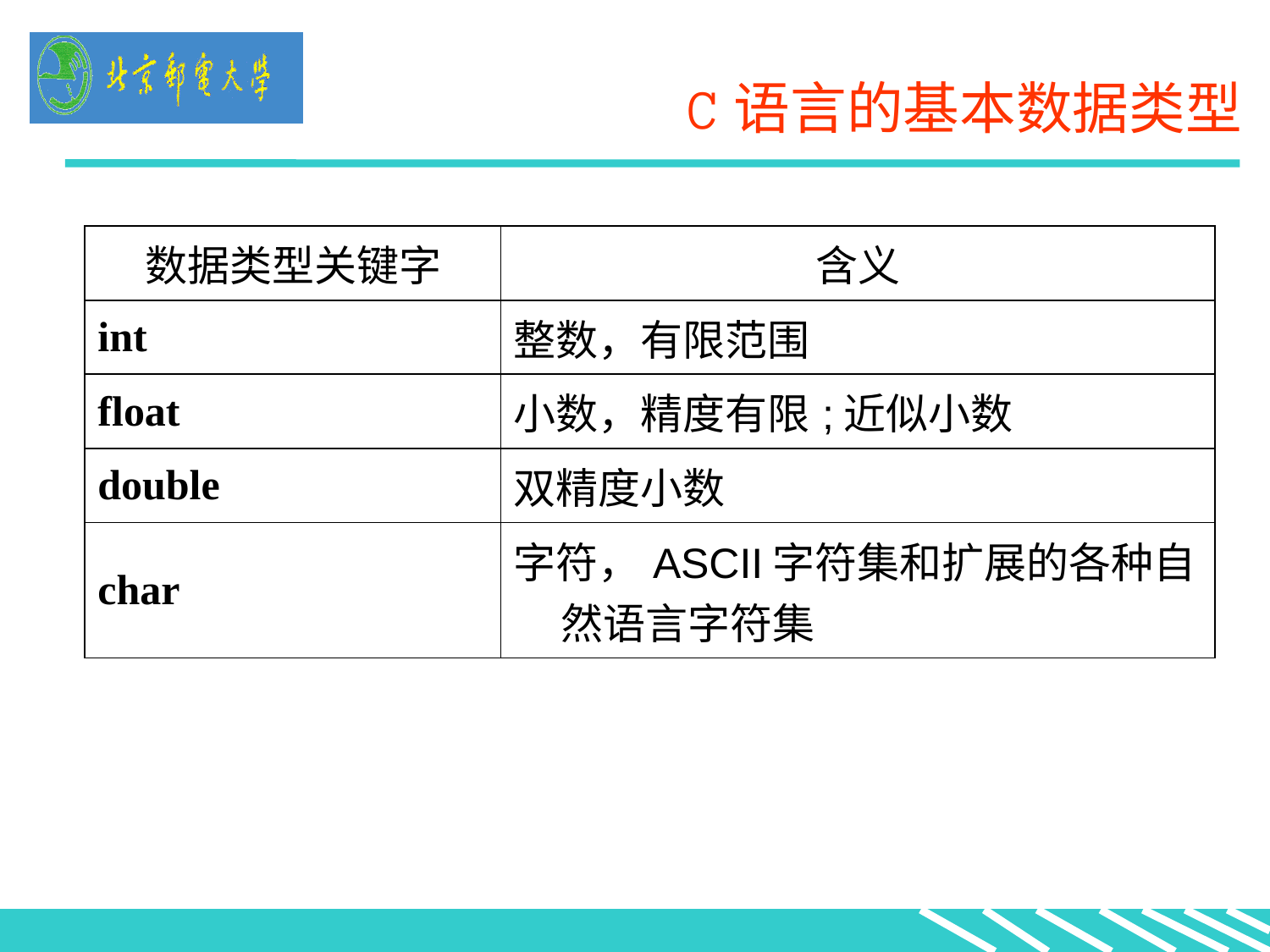

# C语言的基本数据类型
| 数据类型关键字 | 含义 |
| --- | --- |
| int | 整数，有限范围 |
| float | 小数，精度有限;近似小数 |
| double | 双精度小数 |
| char | 字符，ASCII字符集和扩展的各种自然语言字符集 |